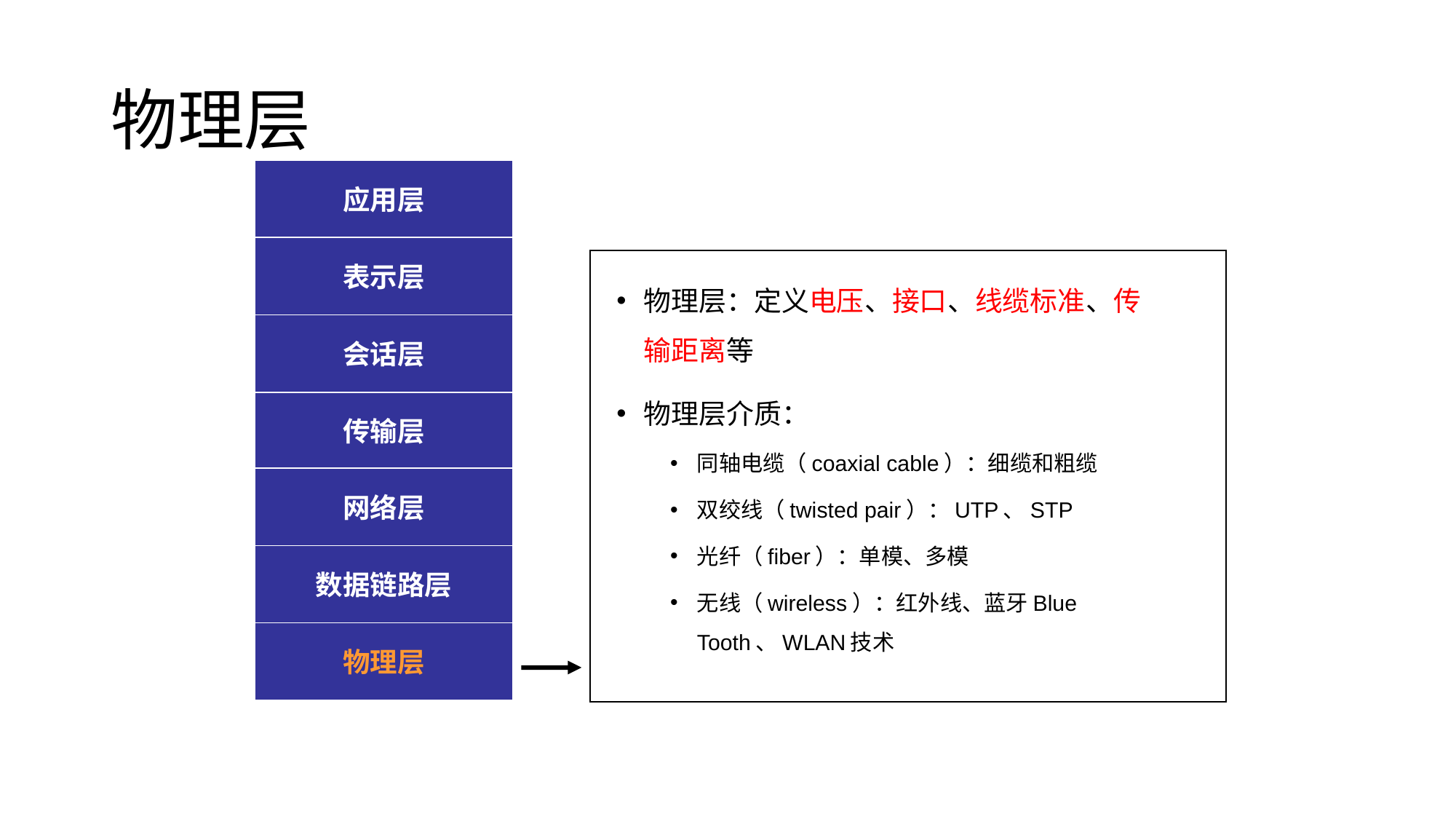

# 物理层
应用层
表示层

物理层：定义电压、接口、线缆标准、传输距离等
物理层介质：
同轴电缆（coaxial cable）：细缆和粗缆
双绞线（twisted pair）：UTP、STP
光纤（fiber）：单模、多模
无线（wireless）：红外线、蓝牙Blue Tooth、WLAN技术
会话层
传输层
网络层
数据链路层
物理层